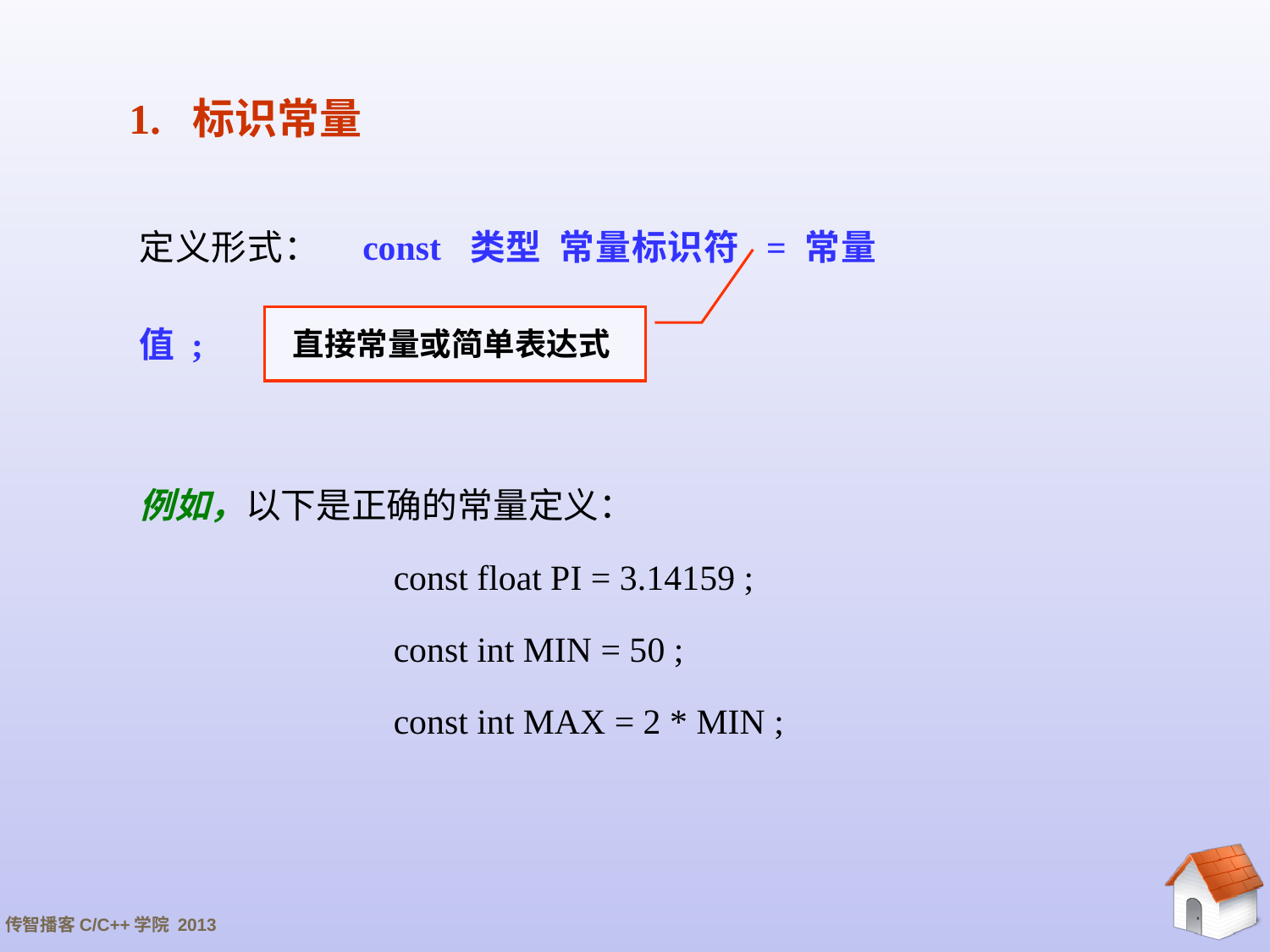

# 1.  标识常量
定义形式：    const  类型  常量标识符  = 常量值 ;
直接常量或简单表达式
例如，以下是正确的常量定义：
		const float PI = 3.14159 ;
		const int MIN = 50 ;
		const int MAX = 2 * MIN ;